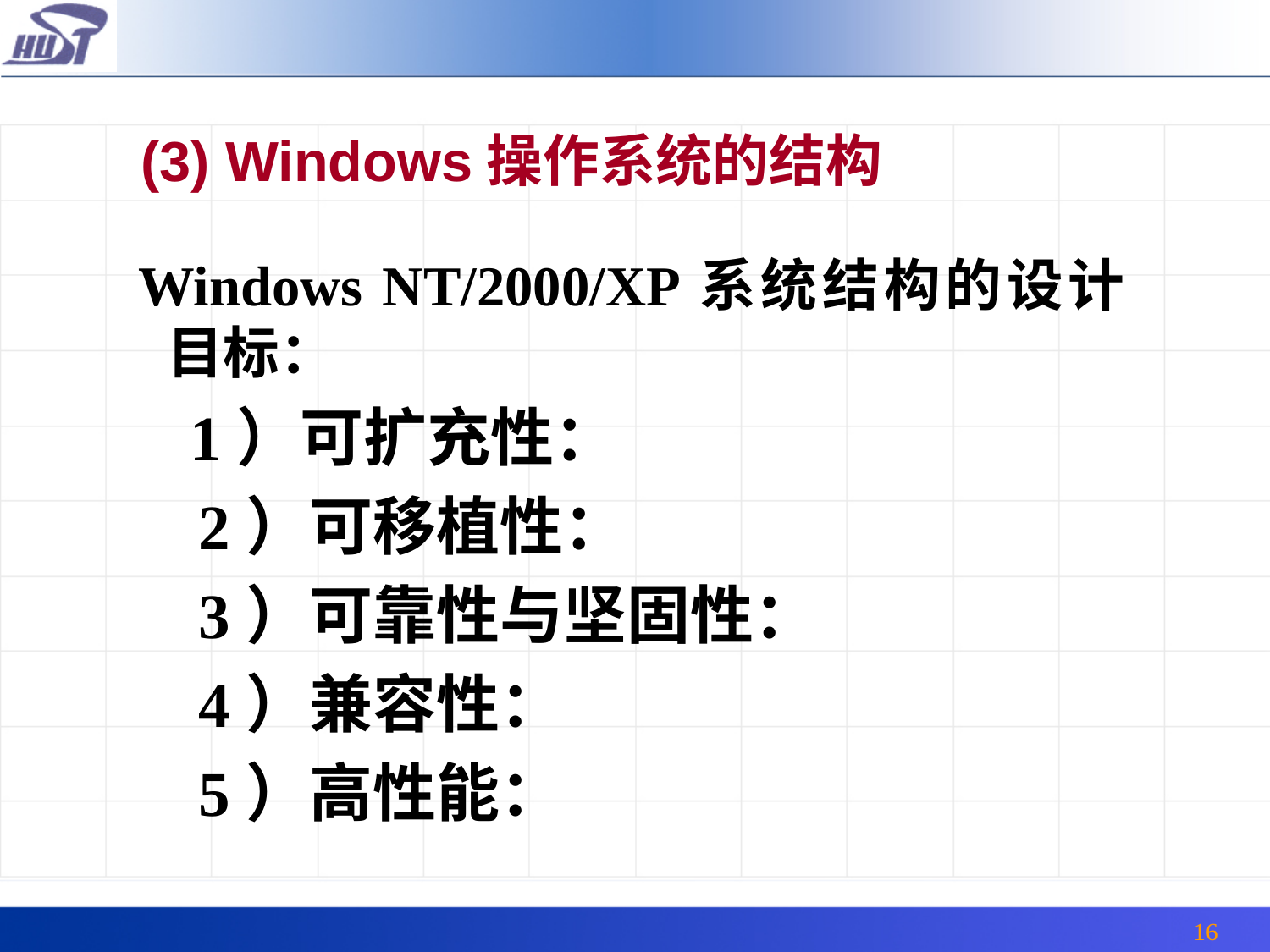

(3) Windows操作系统的结构
 Windows NT/2000/XP系统结构的设计目标：
     1）可扩充性：
     2）可移植性：
     3）可靠性与坚固性：
     4）兼容性：
     5）高性能：

16